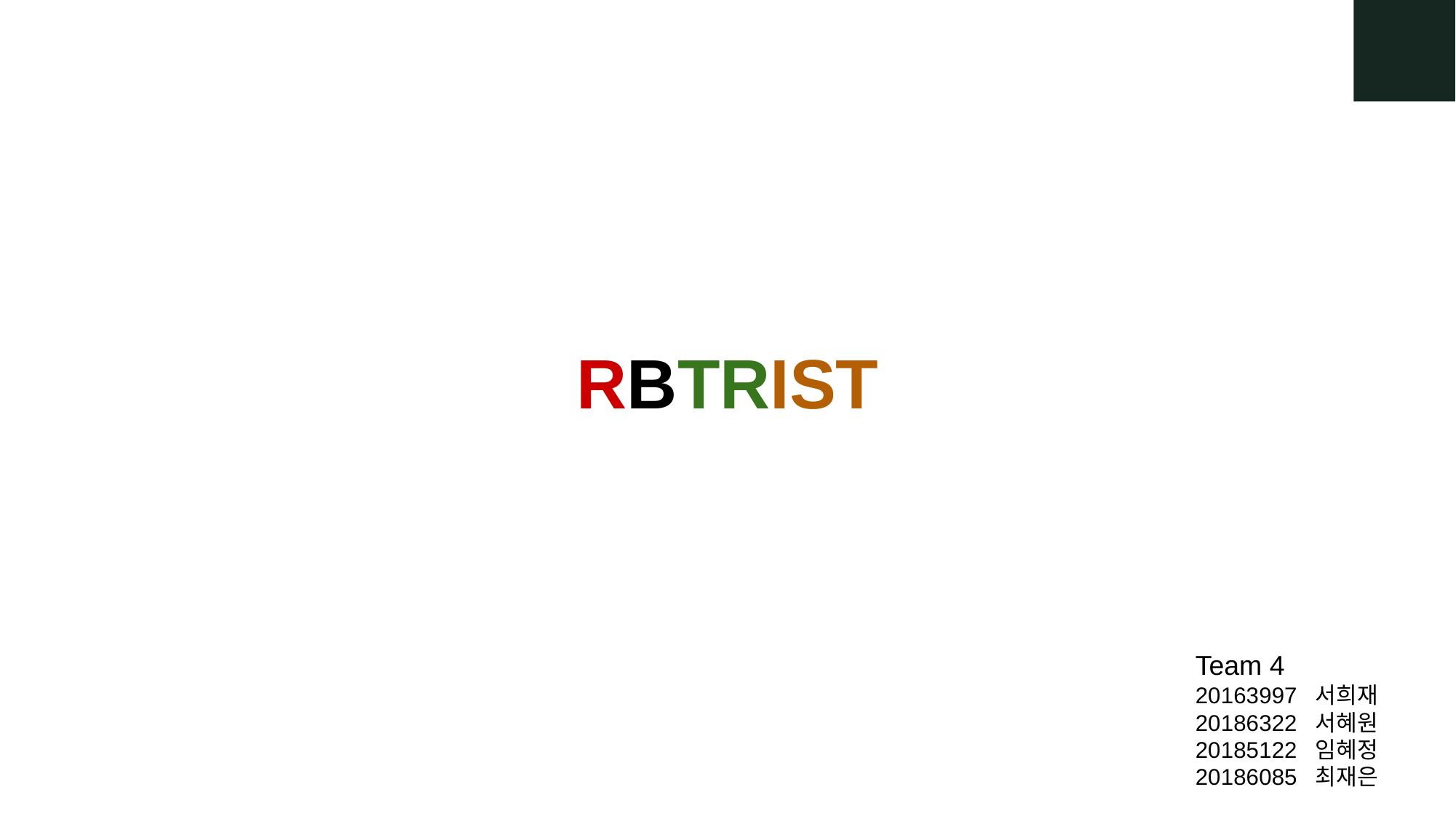

RBTRIST
Team 4
20163997  서희재
20186322  서혜원
20185122  임혜정
20186085  최재은